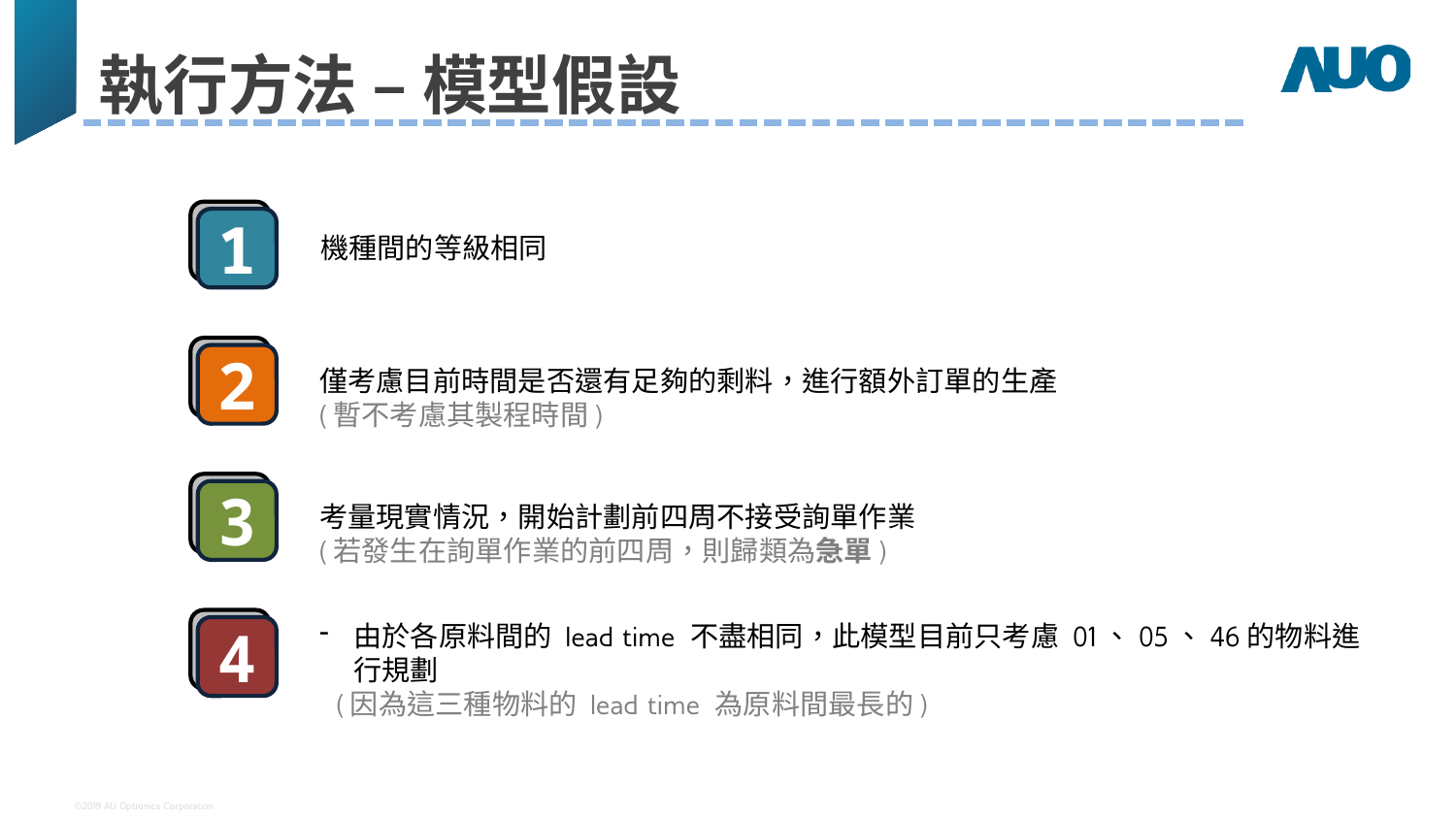

# 執行方法 – 模型假設

1
機種間的等級相同

2
僅考慮目前時間是否還有足夠的剩料，進行額外訂單的生產
(暫不考慮其製程時間)

3
考量現實情況，開始計劃前四周不接受詢單作業
(若發生在詢單作業的前四周，則歸類為急單)

4
由於各原料間的 lead time 不盡相同，此模型目前只考慮 01、05、46的物料進行規劃
  (因為這三種物料的 lead time 為原料間最長的)